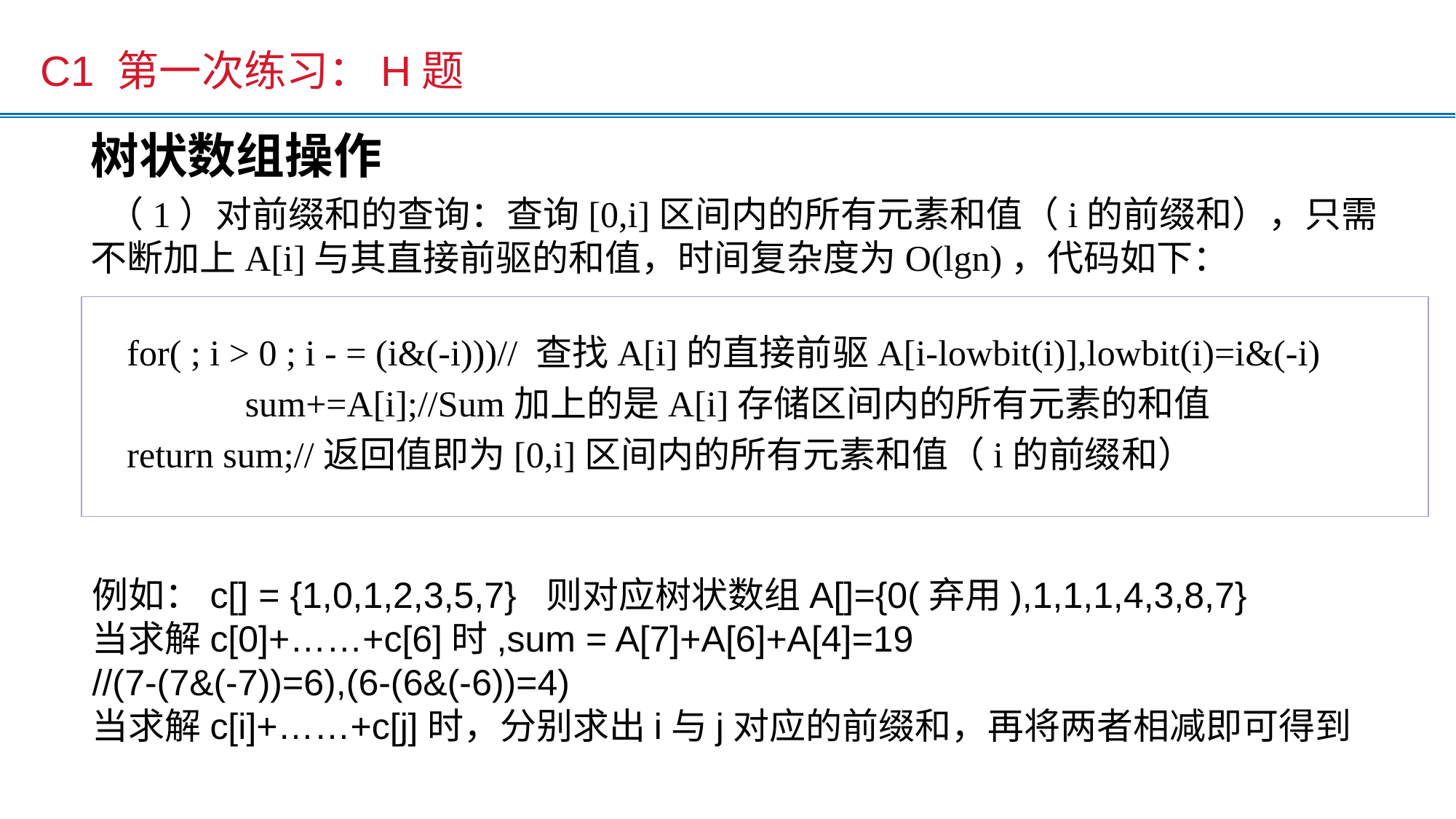

C1 第一次练习：H题
树状数组操作
 （1）对前缀和的查询：查询[0,i]区间内的所有元素和值（i的前缀和），只需不断加上A[i]与其直接前驱的和值，时间复杂度为O(lgn)，代码如下：
    for( ; i > 0 ; i - = (i&(-i)))// 查找A[i]的直接前驱A[i-lowbit(i)],lowbit(i)=i&(-i)
                 sum+=A[i];//Sum加上的是A[i]存储区间内的所有元素的和值
    return sum;//返回值即为[0,i]区间内的所有元素和值（i的前缀和）

例如：c[] = {1,0,1,2,3,5,7}  则对应树状数组A[]={0(弃用),1,1,1,4,3,8,7}
当求解c[0]+……+c[6]时,sum = A[7]+A[6]+A[4]=19
//(7-(7&(-7))=6),(6-(6&(-6))=4)
当求解c[i]+……+c[j]时，分别求出i与j对应的前缀和，再将两者相减即可得到